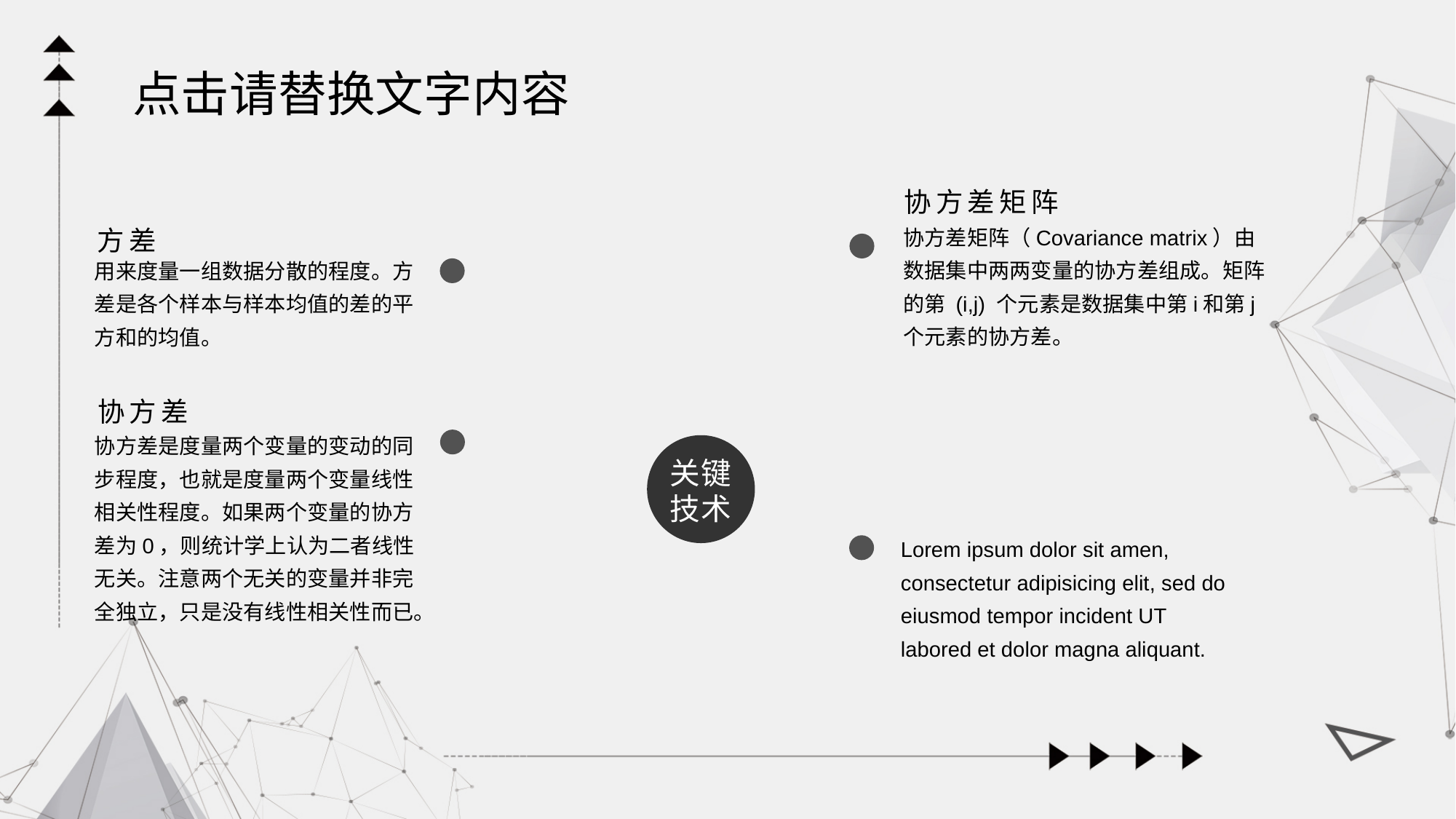

点击请替换文字内容
协方差矩阵
方差
协方差矩阵（Covariance matrix）由数据集中两两变量的协方差组成。矩阵的第 (i,j) 个元素是数据集中第i和第j个元素的协方差。

用来度量一组数据分散的程度。方差是各个样本与样本均值的差的平方和的均值。

协方差
协方差是度量两个变量的变动的同步程度，也就是度量两个变量线性相关性程度。如果两个变量的协方差为0，则统计学上认为二者线性无关。注意两个无关的变量并非完全独立，只是没有线性相关性而已。

关键技术
Lorem ipsum dolor sit amen, consectetur adipisicing elit, sed do eiusmod tempor incident UT labored et dolor magna aliquant.